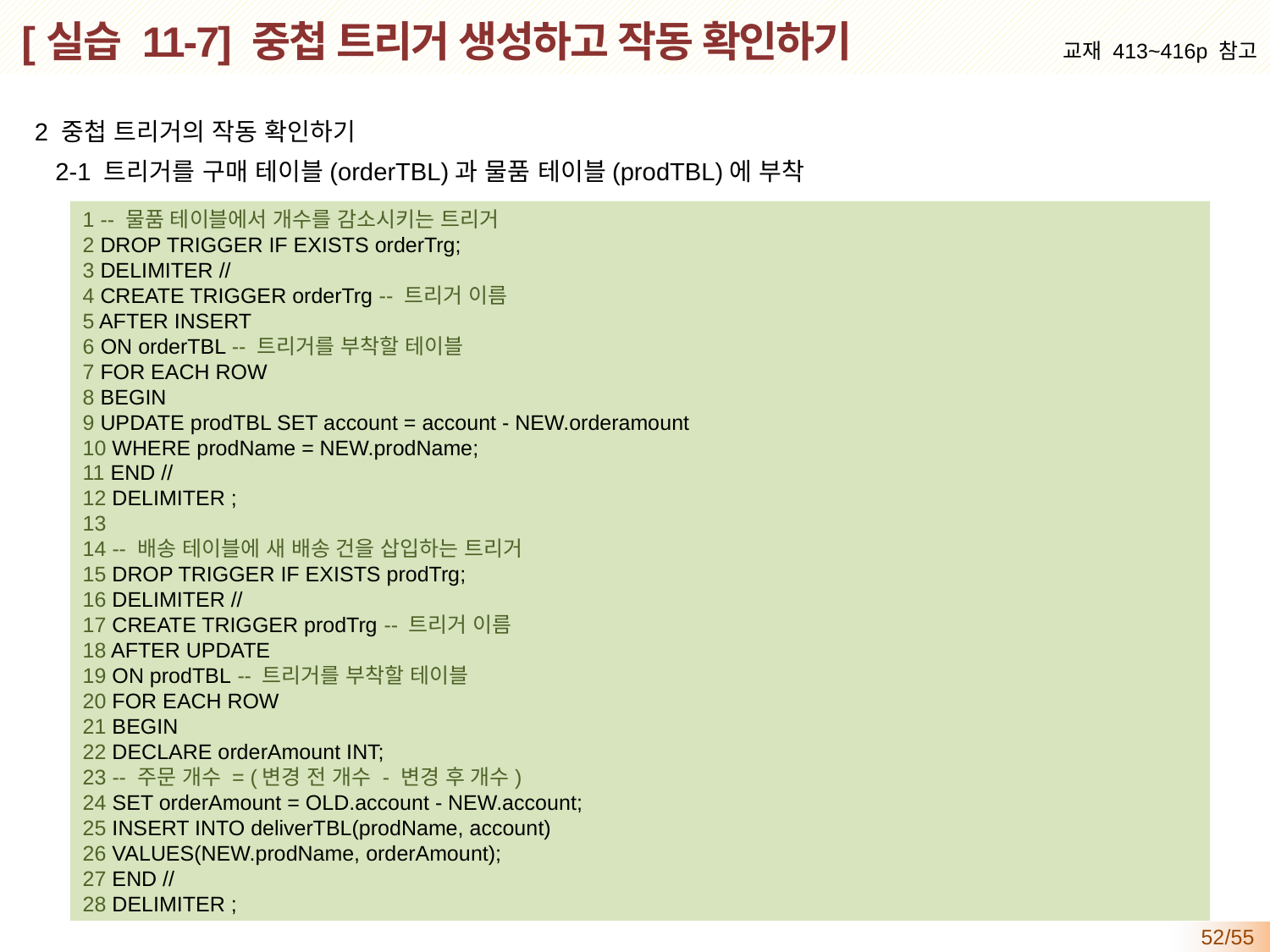

# [실습 11-7] 중첩 트리거 생성하고 작동 확인하기
교재 413~416p 참고
2 중첩 트리거의 작동 확인하기
   2-1 트리거를 구매 테이블(orderTBL)과 물품 테이블(prodTBL)에 부착

1 -- 물품 테이블에서 개수를 감소시키는 트리거
2 DROP TRIGGER IF EXISTS orderTrg;
3 DELIMITER //
4 CREATE TRIGGER orderTrg -- 트리거 이름
5 AFTER INSERT
6 ON orderTBL -- 트리거를 부착할 테이블
7 FOR EACH ROW
8 BEGIN
9 UPDATE prodTBL SET account = account - NEW.orderamount
10 WHERE prodName = NEW.prodName;
11 END //
12 DELIMITER ;
13
14 -- 배송 테이블에 새 배송 건을 삽입하는 트리거
15 DROP TRIGGER IF EXISTS prodTrg;
16 DELIMITER //
17 CREATE TRIGGER prodTrg -- 트리거 이름
18 AFTER UPDATE
19 ON prodTBL -- 트리거를 부착할 테이블
20 FOR EACH ROW
21 BEGIN
22 DECLARE orderAmount INT;
23 -- 주문 개수 = (변경 전 개수 - 변경 후 개수)
24 SET orderAmount = OLD.account - NEW.account;
25 INSERT INTO deliverTBL(prodName, account)
26 VALUES(NEW.prodName, orderAmount);
27 END //
28 DELIMITER ;